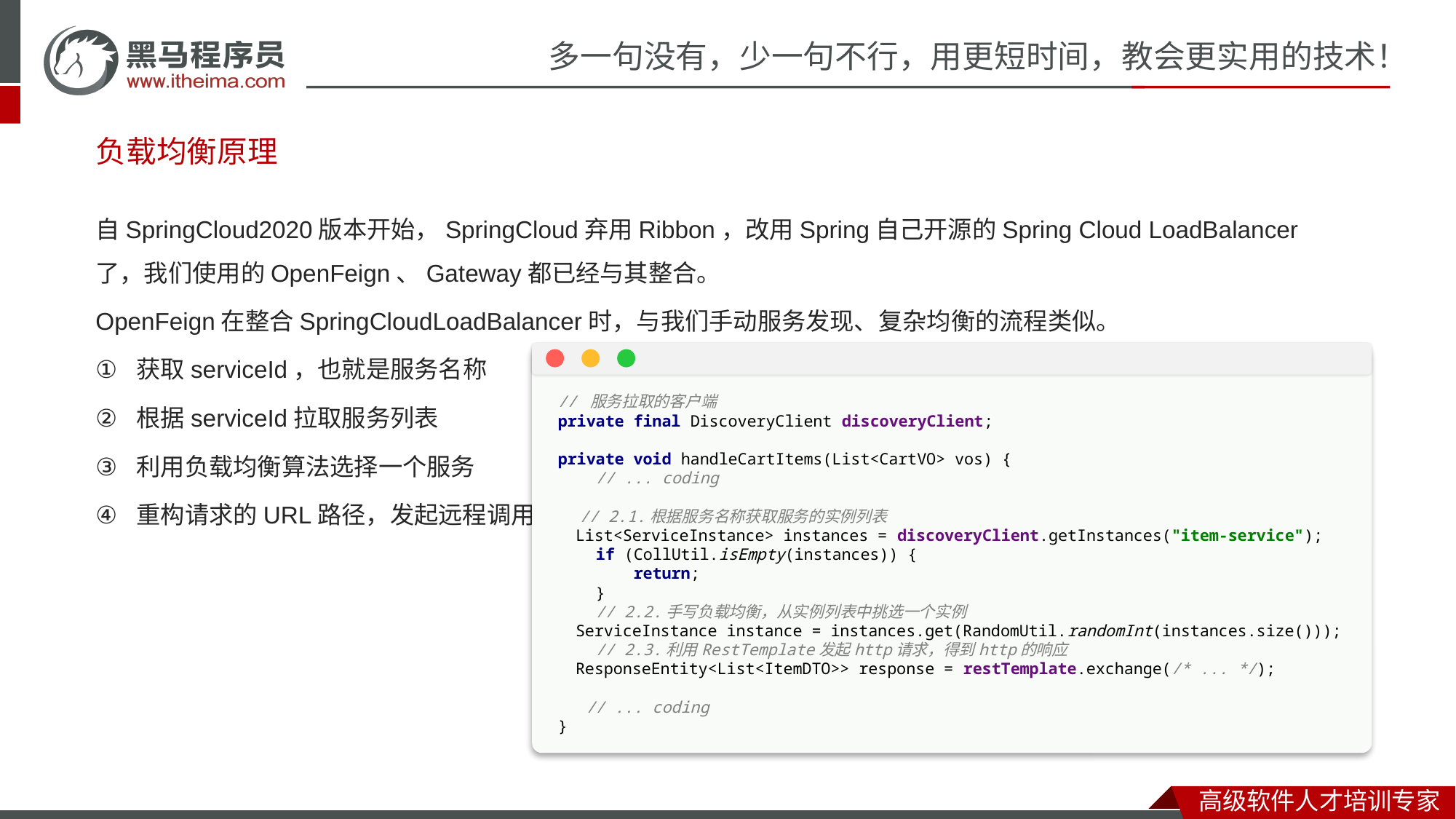

# 负载均衡原理
自SpringCloud2020版本开始，SpringCloud弃用Ribbon，改用Spring自己开源的Spring Cloud LoadBalancer了，我们使用的OpenFeign、Gateway都已经与其整合。
OpenFeign在整合SpringCloudLoadBalancer时，与我们手动服务发现、复杂均衡的流程类似。
获取serviceId，也就是服务名称
根据serviceId拉取服务列表
利用负载均衡算法选择一个服务
重构请求的URL路径，发起远程调用

// 服务拉取的客户端
private final DiscoveryClient discoveryClient;
private void handleCartItems(List<CartVO> vos) {
    // ... coding

     // 2.1.根据服务名称获取服务的实例列表
    List<ServiceInstance> instances = discoveryClient.getInstances("item-service");
    if (CollUtil.isEmpty(instances)) {
        return;
    }
    // 2.2.手写负载均衡，从实例列表中挑选一个实例
    ServiceInstance instance = instances.get(RandomUtil.randomInt(instances.size()));
    // 2.3.利用RestTemplate发起http请求，得到http的响应
    ResponseEntity<List<ItemDTO>> response = restTemplate.exchange(/* ... */);

   // ... coding
}